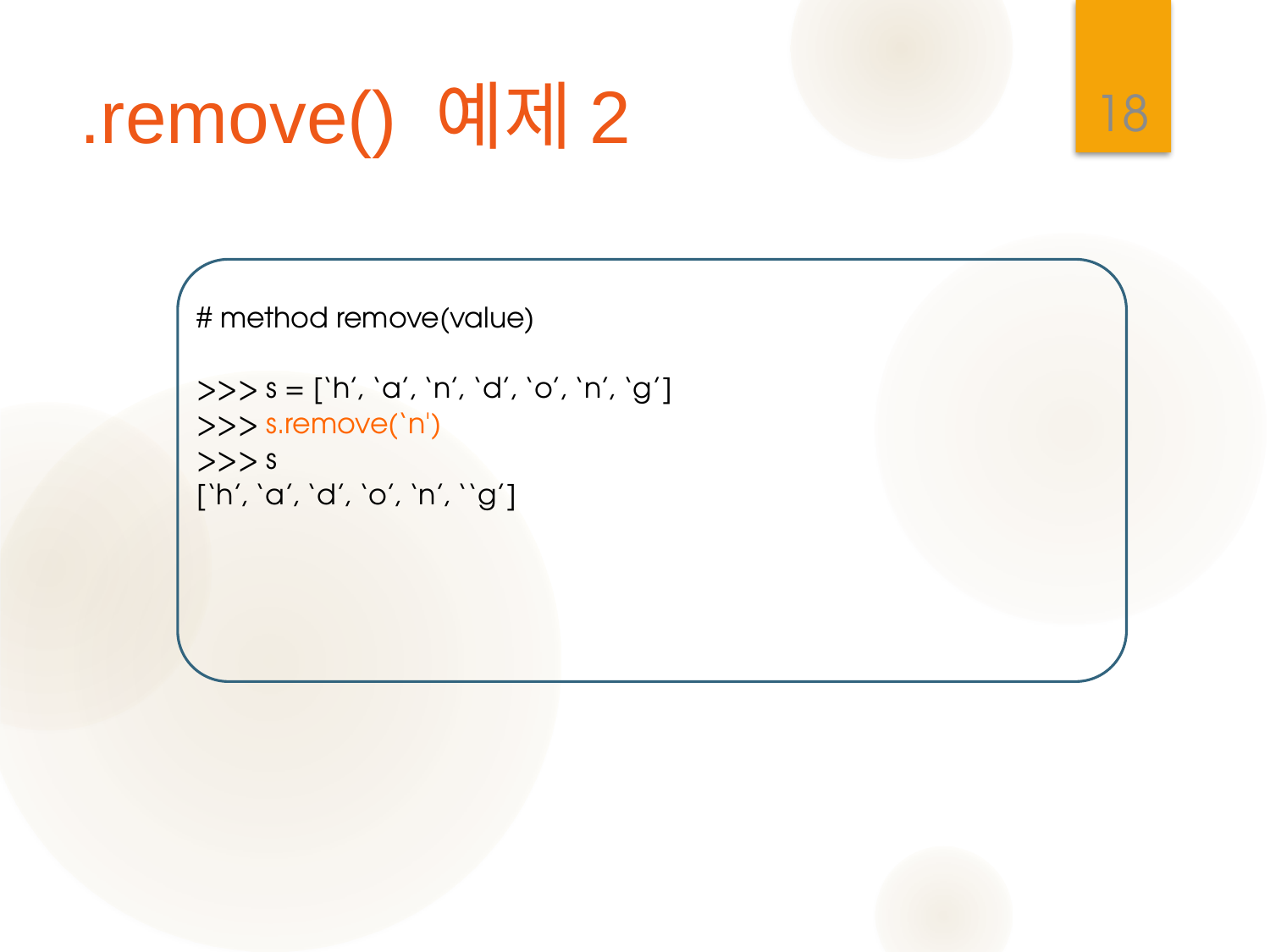

18
# .remove() 예제2

# method remove(value)

>>> s = [‘h’, ‘a’, ‘n’, ‘d’, ‘o’, ‘n’, ‘g’]
>>> s.remove(‘n')
>>> s
[‘h’, ‘a’, ‘d’, ‘o’, ‘n’, ‘‘g’]